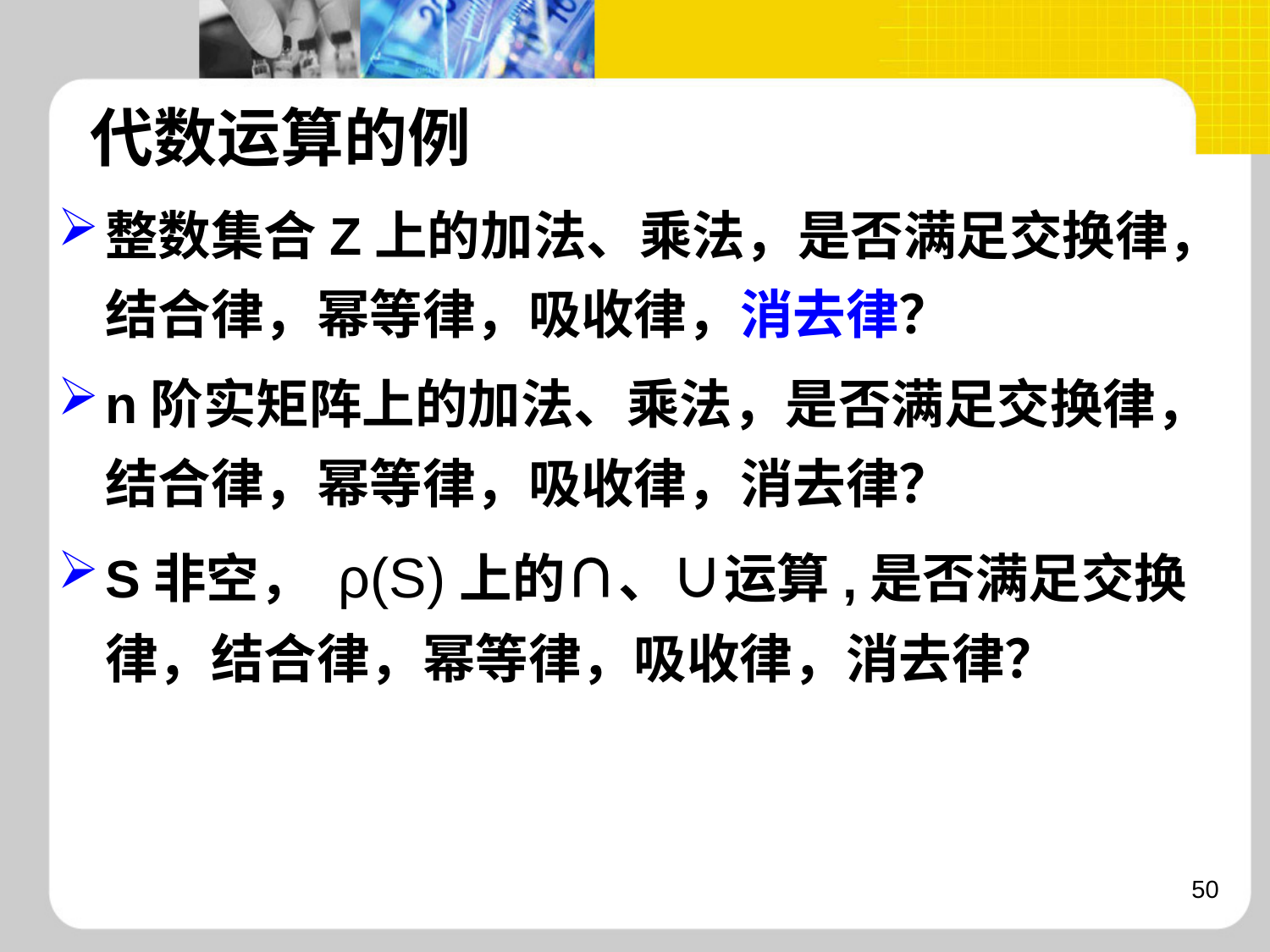

代数运算的例
整数集合Z上的加法、乘法，是否满足交换律，结合律，幂等律，吸收律，消去律？
n阶实矩阵上的加法、乘法，是否满足交换律，结合律，幂等律，吸收律，消去律？
S非空， ρ(S)上的∩、∪运算,是否满足交换律，结合律，幂等律，吸收律，消去律？

50